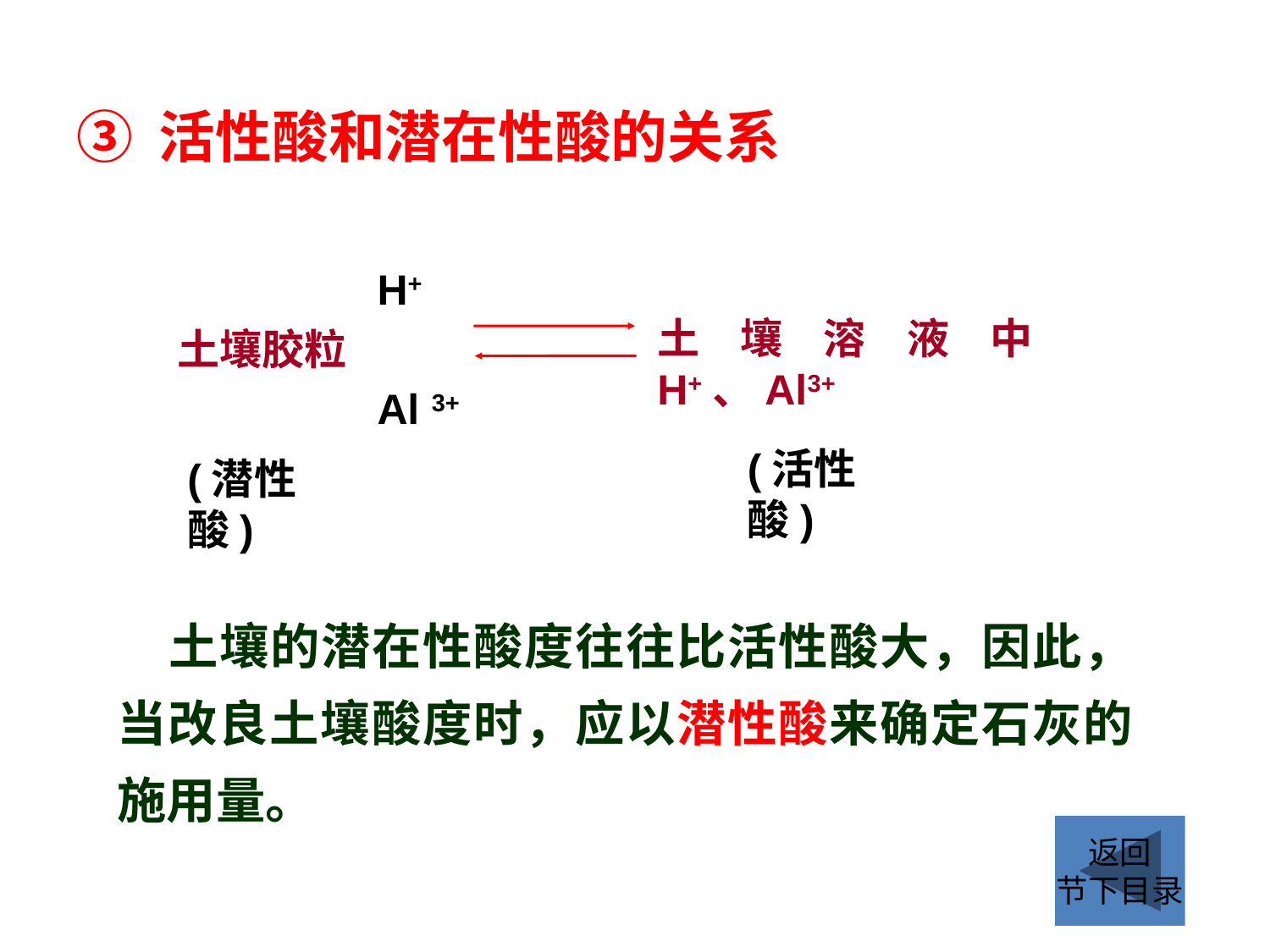

# ③ 活性酸和潜在性酸的关系
H+
土壤溶液中H+、Al3+
土壤胶粒

Al 3+
(活性酸)
(潜性酸)
   土壤的潜在性酸度往往比活性酸大，因此，当改良土壤酸度时，应以潜性酸来确定石灰的施用量。
返回
节下目录